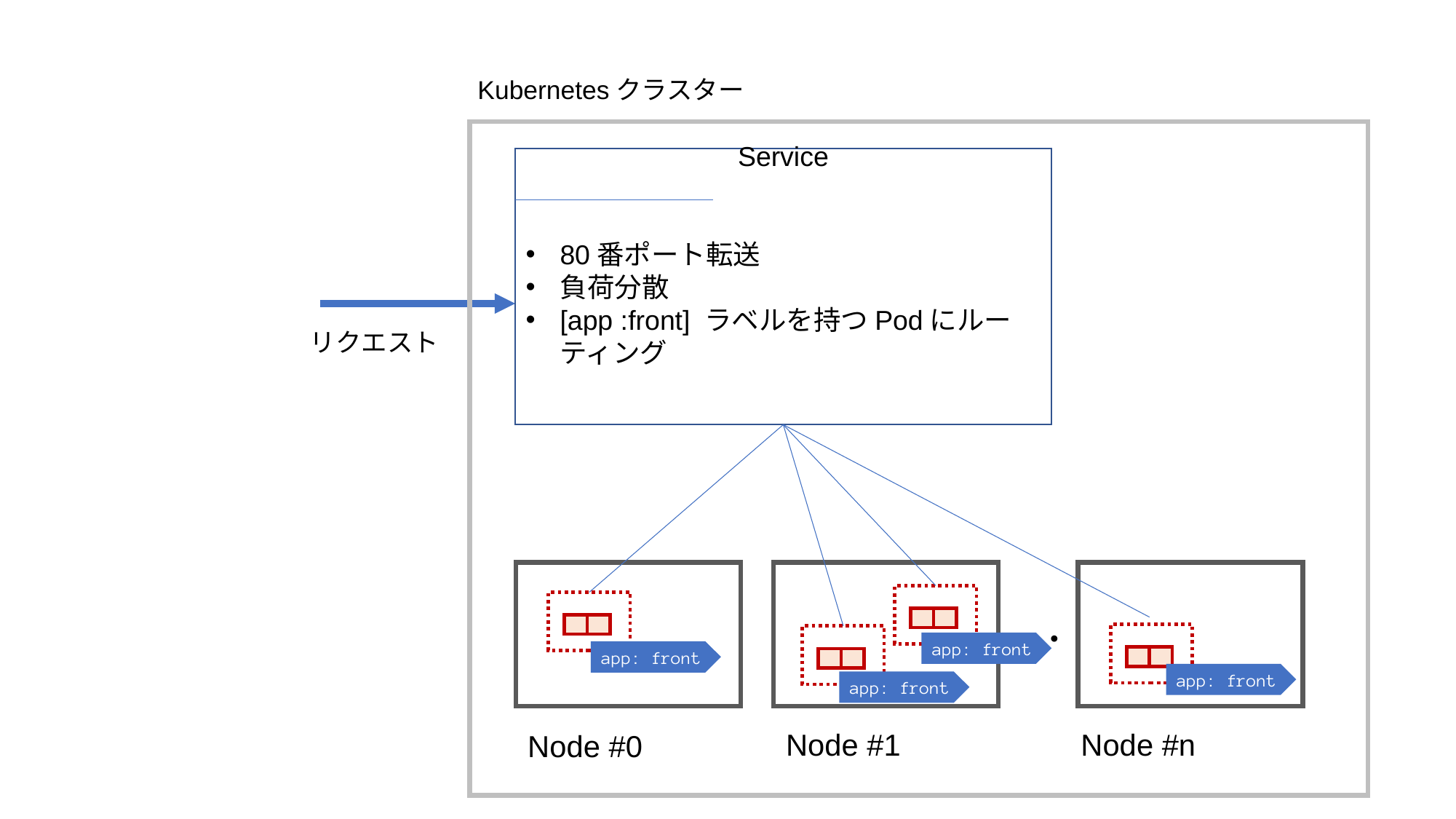

Kubernetesクラスター

Service

80番ポート転送
負荷分散
[app :front] ラベルを持つPodにルーティング

リクエスト

・・

app: front
app: front
app: front
app: front
Node #1
Node #n
Node #0